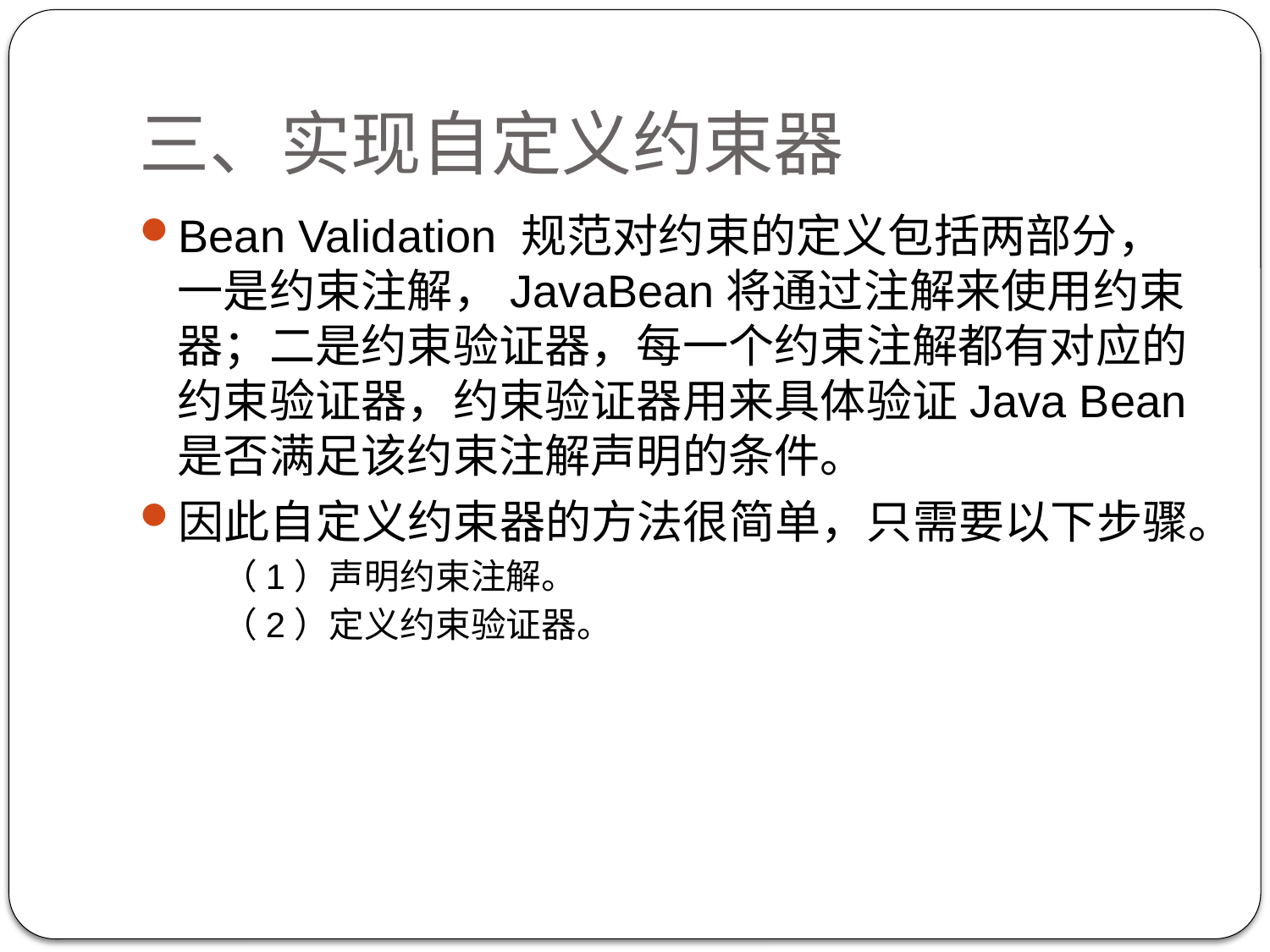

# 三、实现自定义约束器
Bean Validation 规范对约束的定义包括两部分，一是约束注解，JavaBean将通过注解来使用约束器；二是约束验证器，每一个约束注解都有对应的约束验证器，约束验证器用来具体验证Java Bean是否满足该约束注解声明的条件。
因此自定义约束器的方法很简单，只需要以下步骤。
（1）声明约束注解。
（2）定义约束验证器。